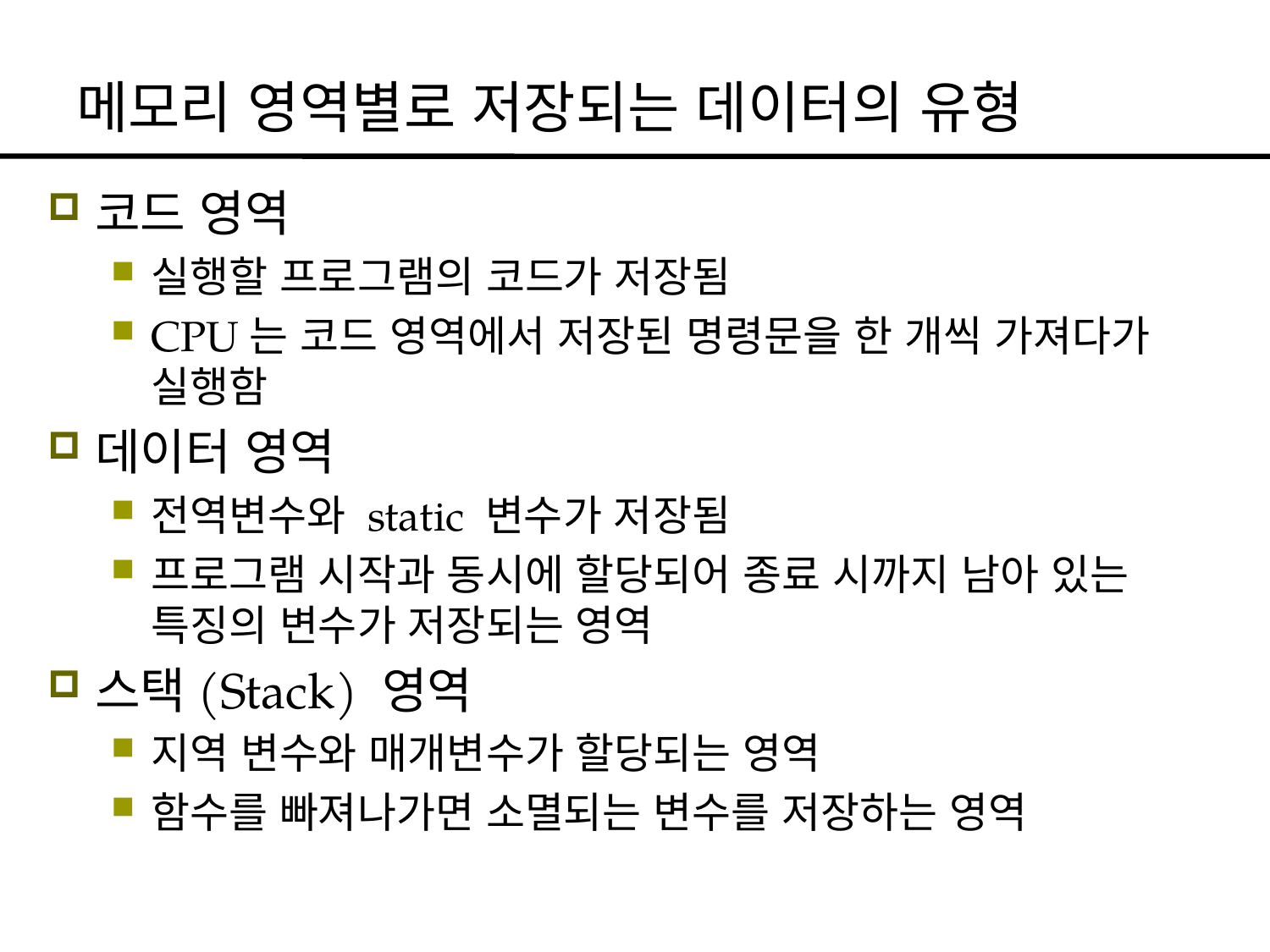

# 메모리 영역별로 저장되는 데이터의 유형
코드 영역
실행할 프로그램의 코드가 저장됨
CPU는 코드 영역에서 저장된 명령문을 한 개씩 가져다가 실행함
데이터 영역
전역변수와 static 변수가 저장됨
프로그램 시작과 동시에 할당되어 종료 시까지 남아 있는 특징의 변수가 저장되는 영역
스택(Stack) 영역
지역 변수와 매개변수가 할당되는 영역
함수를 빠져나가면 소멸되는 변수를 저장하는 영역